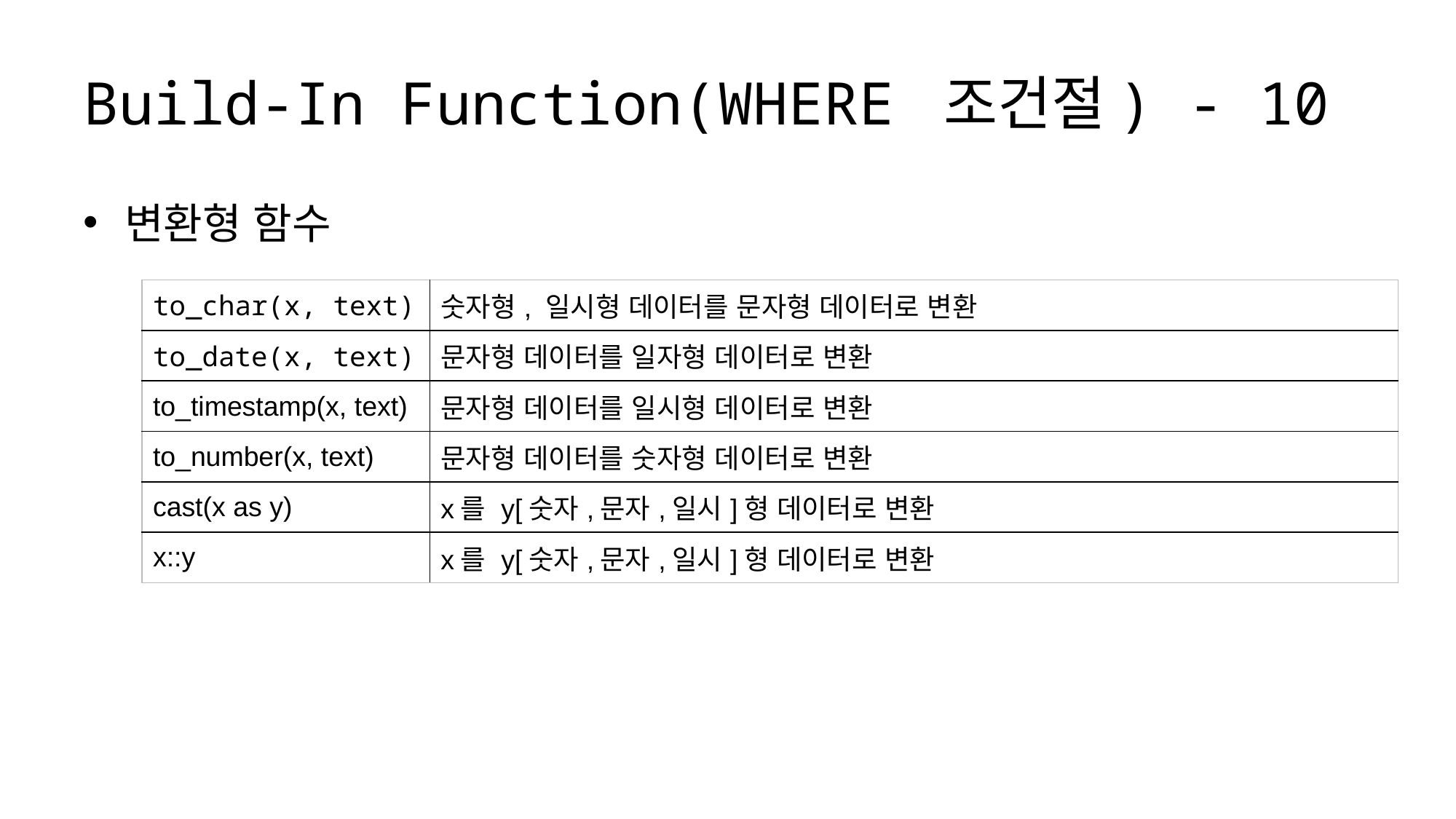

# Build-In Function(WHERE 조건절) - 10
변환형 함수
| to\_char(x, text) | 숫자형, 일시형 데이터를 문자형 데이터로 변환 |
| --- | --- |
| to\_date(x, text) | 문자형 데이터를 일자형 데이터로 변환 |
| to\_timestamp(x, text) | 문자형 데이터를 일시형 데이터로 변환 |
| to\_number(x, text) | 문자형 데이터를 숫자형 데이터로 변환 |
| cast(x as y) | x를 y[숫자,문자,일시]형 데이터로 변환 |
| x::y | x를 y[숫자,문자,일시]형 데이터로 변환 |